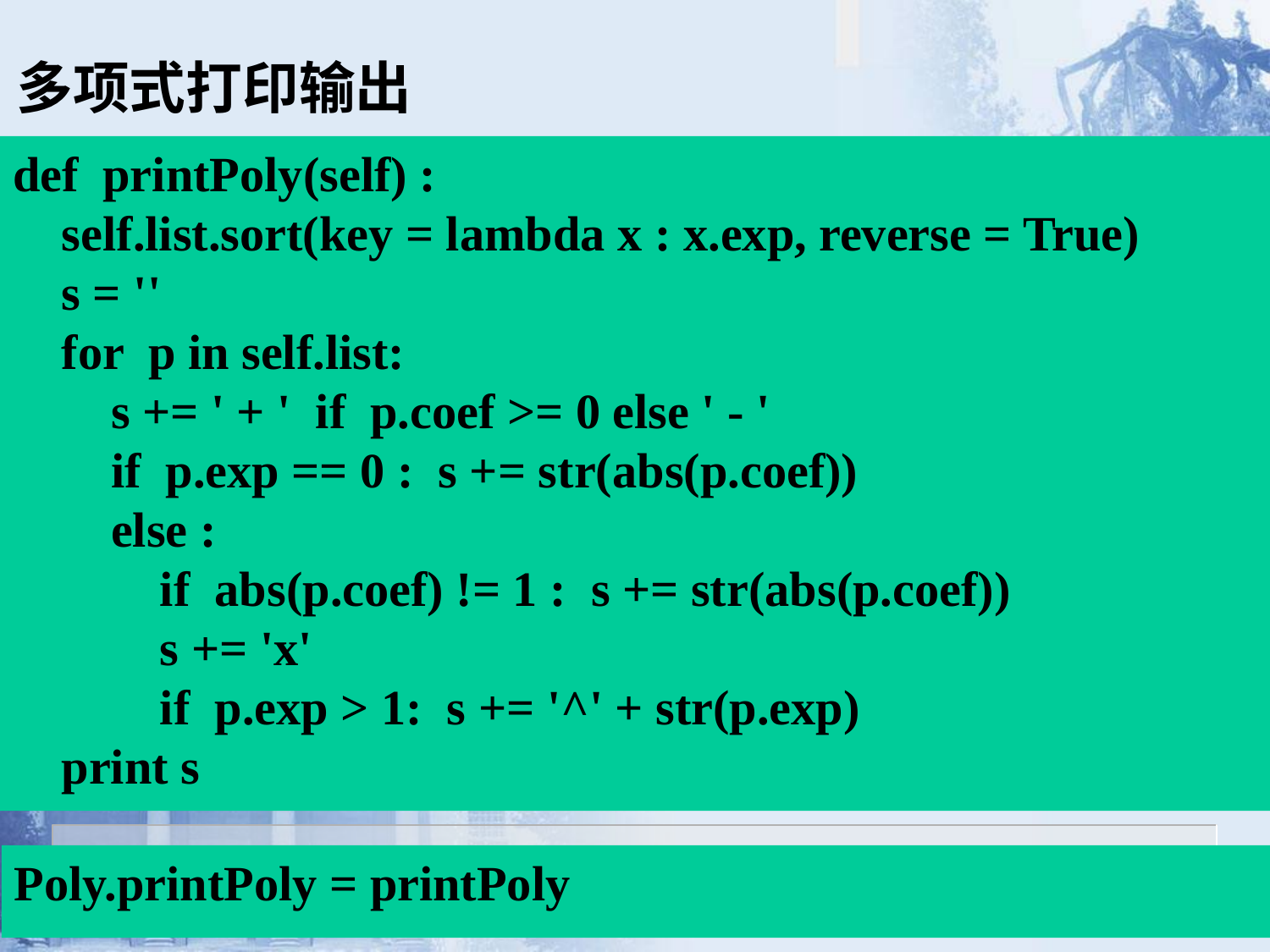

多项式打印输出
def  printPoly(self) :
    self.list.sort(key = lambda x : x.exp, reverse = True)
    s = ''
    for  p in self.list:
        s += ' + '  if  p.coef >= 0 else ' - '
        if  p.exp == 0 :  s += str(abs(p.coef))
        else :
            if  abs(p.coef) != 1 :  s += str(abs(p.coef))
            s += 'x'
            if  p.exp > 1:  s += '^' + str(p.exp)
    print s
Poly.printPoly = printPoly